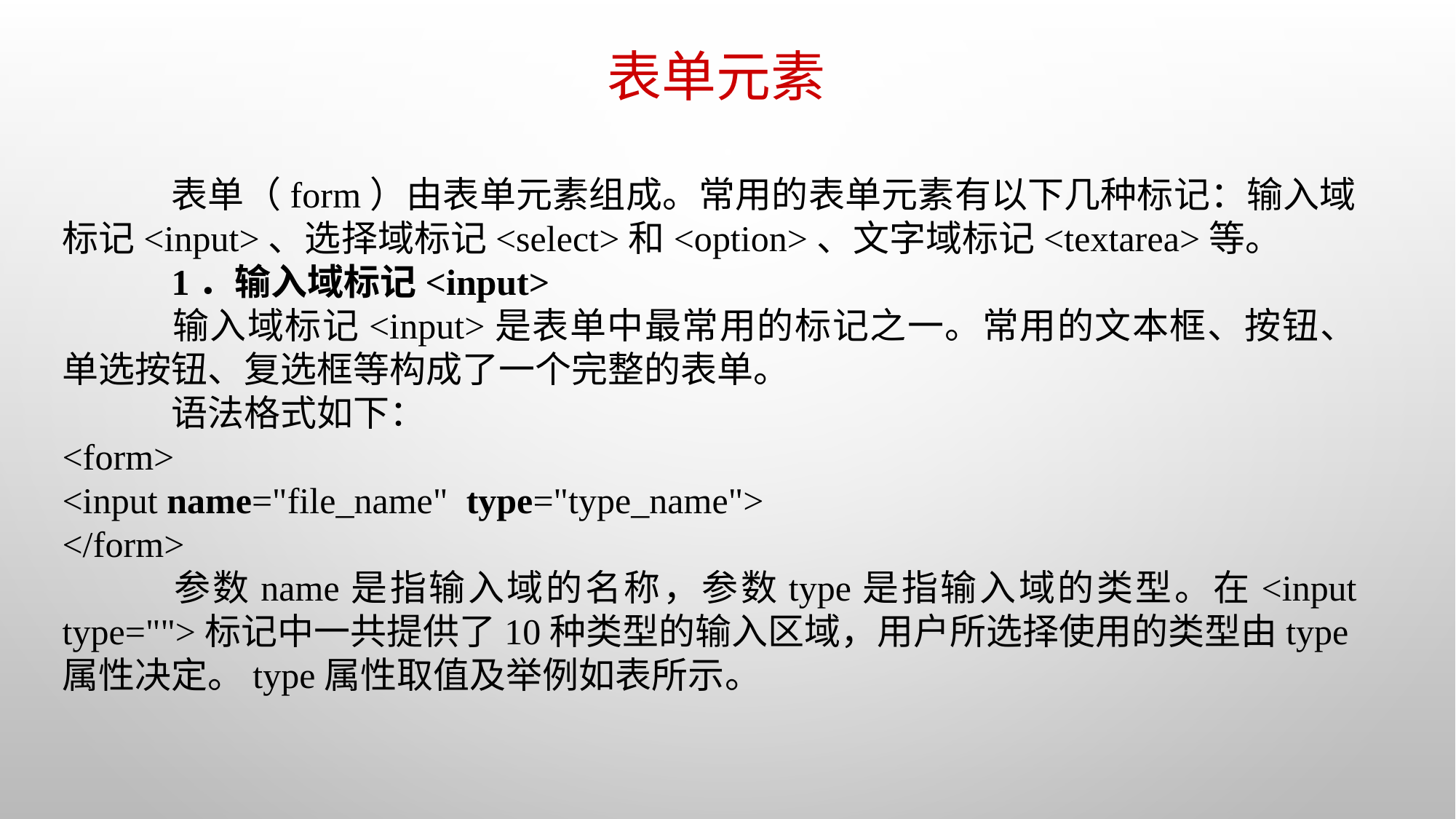

# 表单元素
	表单（form）由表单元素组成。常用的表单元素有以下几种标记：输入域标记<input>、选择域标记<select>和<option>、文字域标记<textarea>等。
	1．输入域标记<input>
	输入域标记<input>是表单中最常用的标记之一。常用的文本框、按钮、单选按钮、复选框等构成了一个完整的表单。
	语法格式如下：
<form>
<input name="file_name"  type="type_name">
</form>
	参数name是指输入域的名称，参数type是指输入域的类型。在<input type="">标记中一共提供了10种类型的输入区域，用户所选择使用的类型由type属性决定。type属性取值及举例如表所示。